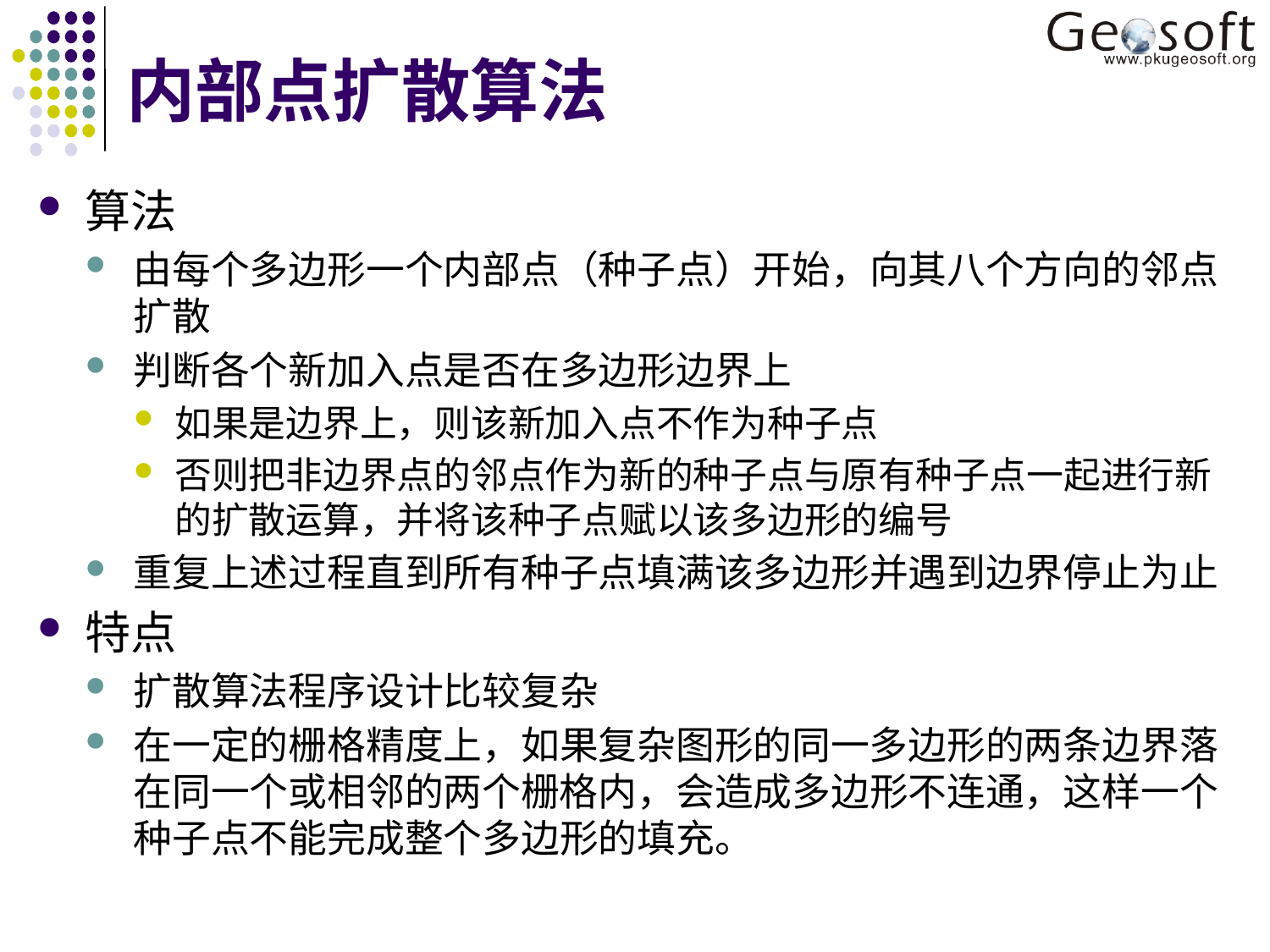

# 内部点扩散算法
算法
由每个多边形一个内部点（种子点）开始，向其八个方向的邻点扩散
判断各个新加入点是否在多边形边界上
如果是边界上，则该新加入点不作为种子点
否则把非边界点的邻点作为新的种子点与原有种子点一起进行新的扩散运算，并将该种子点赋以该多边形的编号
重复上述过程直到所有种子点填满该多边形并遇到边界停止为止
特点
扩散算法程序设计比较复杂
在一定的栅格精度上，如果复杂图形的同一多边形的两条边界落在同一个或相邻的两个栅格内，会造成多边形不连通，这样一个种子点不能完成整个多边形的填充。